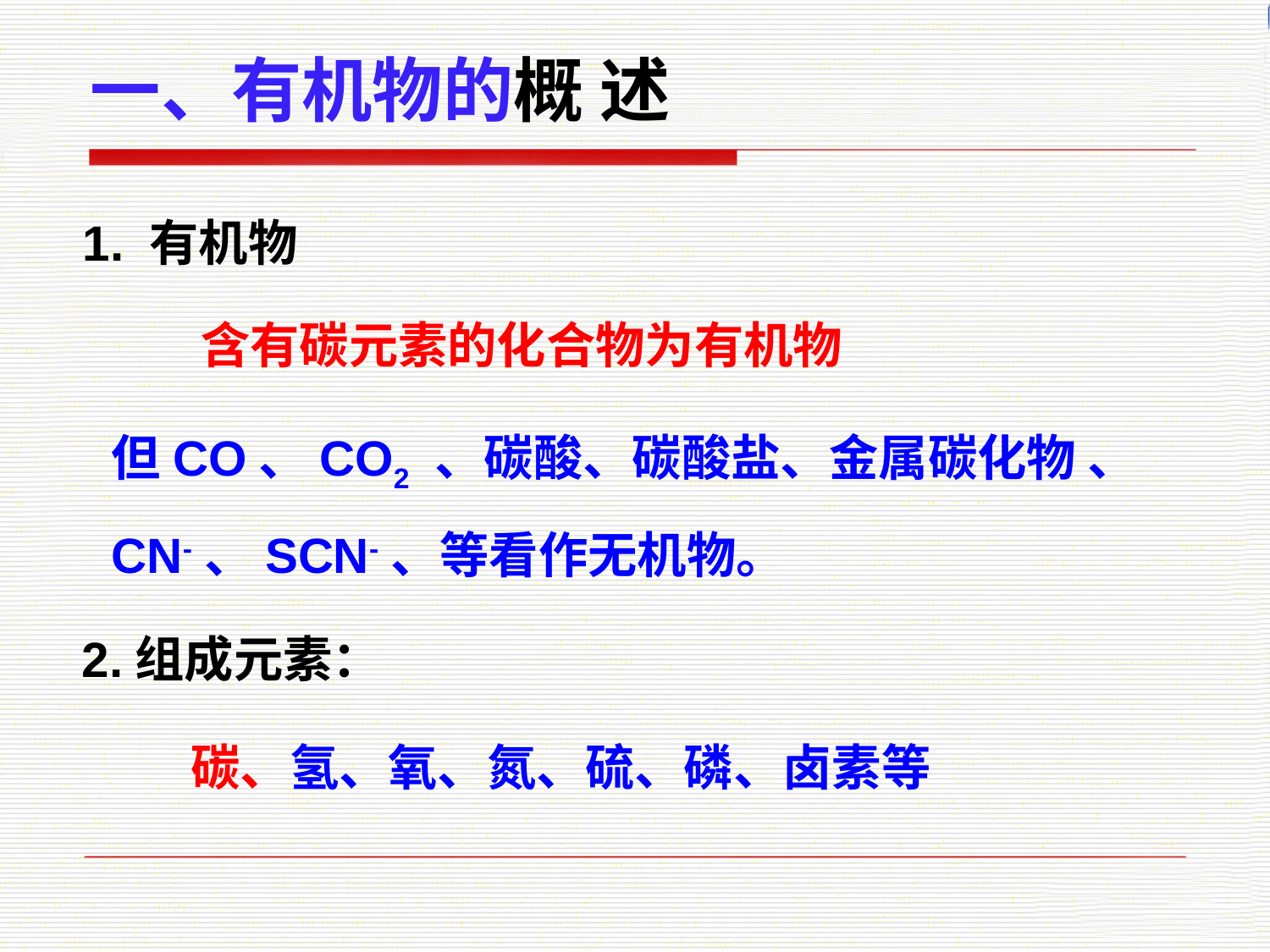

一、有机物的概 述

1. 有机物
含有碳元素的化合物为有机物
但CO、CO2 、碳酸、碳酸盐、金属碳化物 、CN-、SCN-、等看作无机物。
2.组成元素：
碳、氢、氧、氮、硫、磷、卤素等